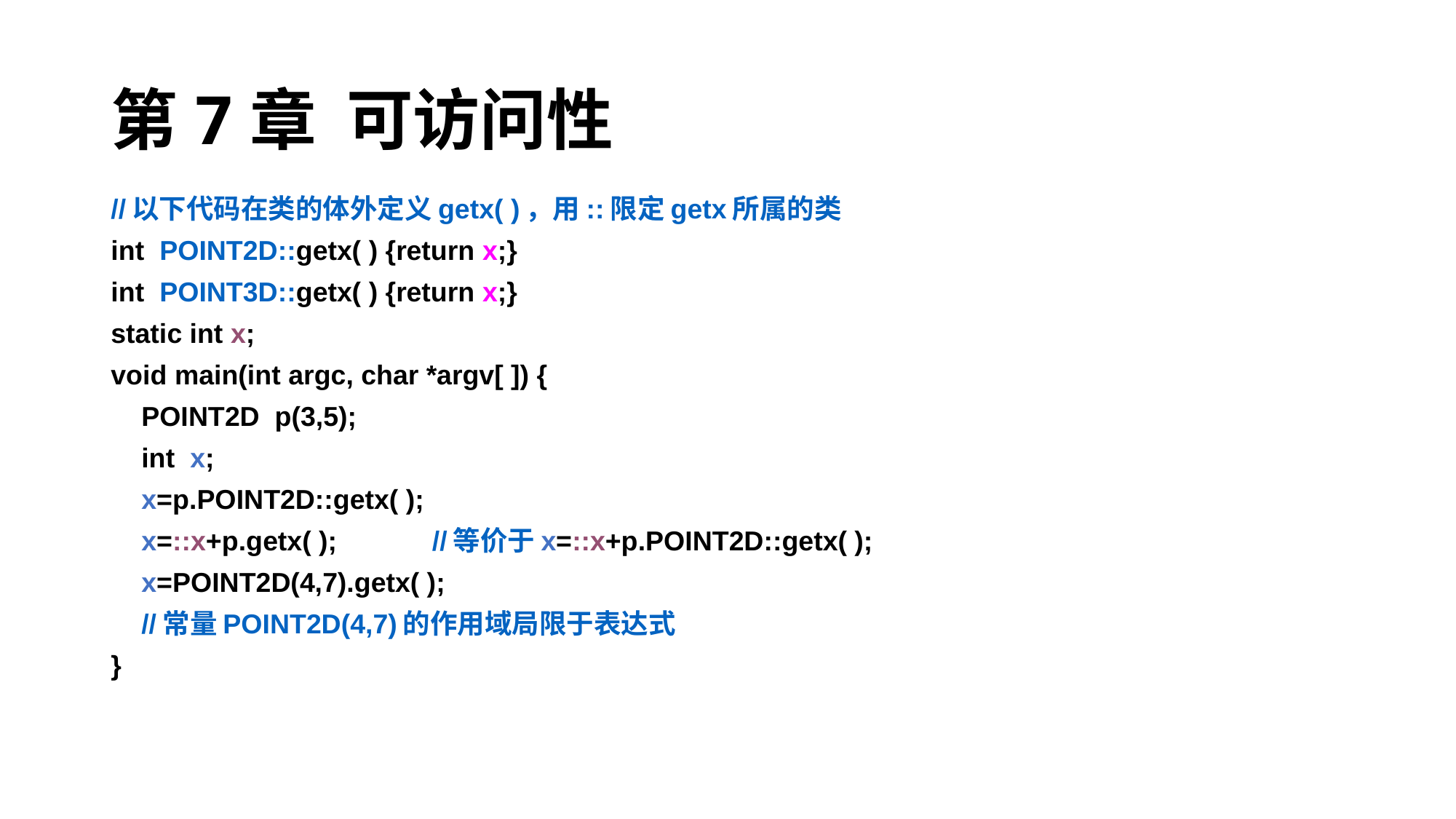

# 第7章  可访问性
//以下代码在类的体外定义getx( )，用::限定getx所属的类
int  POINT2D::getx( ) {return x;}
int  POINT3D::getx( ) {return x;}
static int x;
void main(int argc, char *argv[ ]) {
    POINT2D  p(3,5);
    int  x;
    x=p.POINT2D::getx( );
    x=::x+p.getx( ); 	//等价于x=::x+p.POINT2D::getx( );
    x=POINT2D(4,7).getx( );
    //常量POINT2D(4,7)的作用域局限于表达式
}